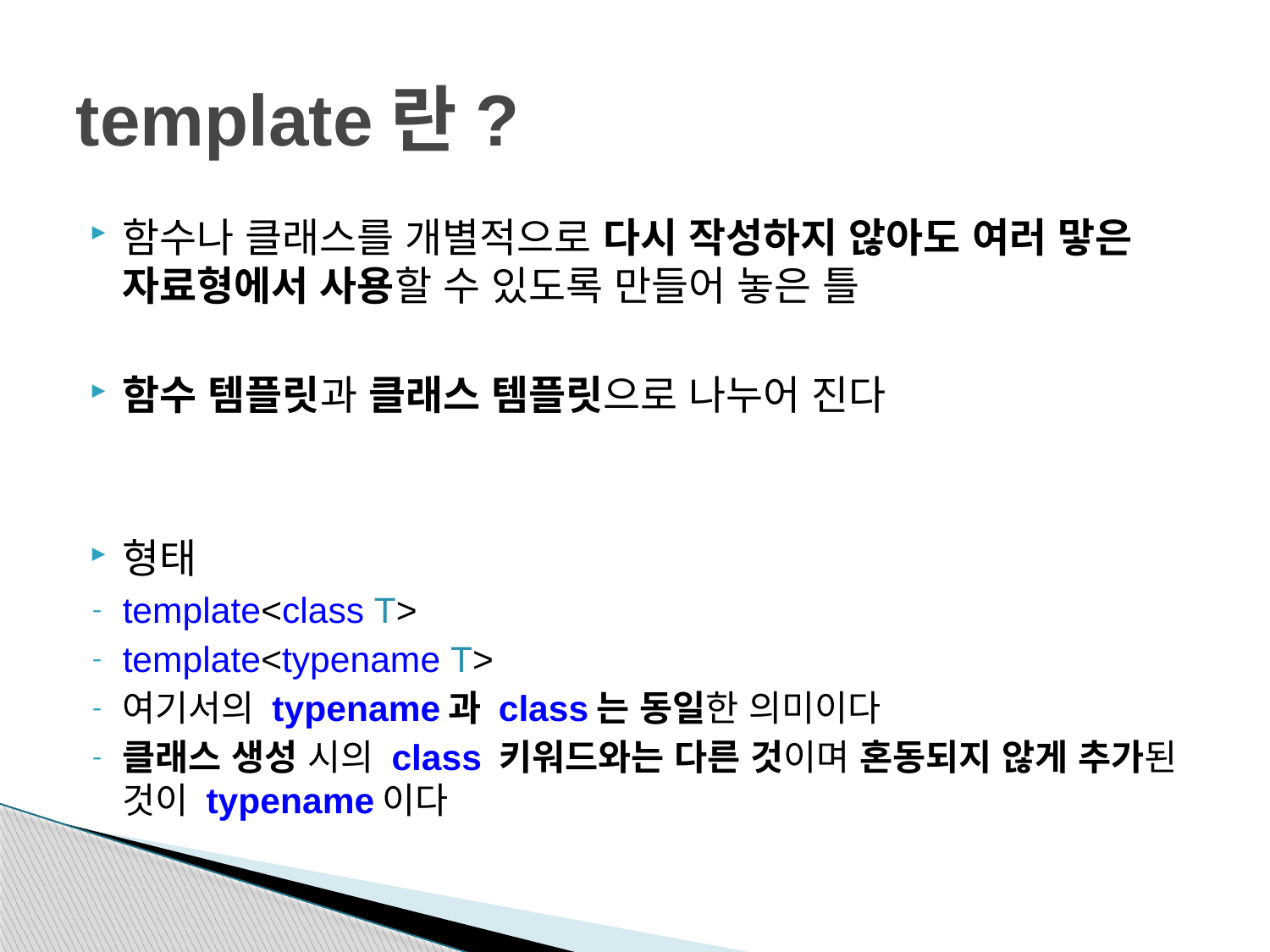

# template란?
함수나 클래스를 개별적으로 다시 작성하지 않아도 여러 맣은 자료형에서 사용할 수 있도록 만들어 놓은 틀

함수 템플릿과 클래스 템플릿으로 나누어 진다

형태
template<class T>
template<typename T>
여기서의 typename과 class는 동일한 의미이다
클래스 생성 시의 class 키워드와는 다른 것이며 혼동되지 않게 추가된 것이 typename이다